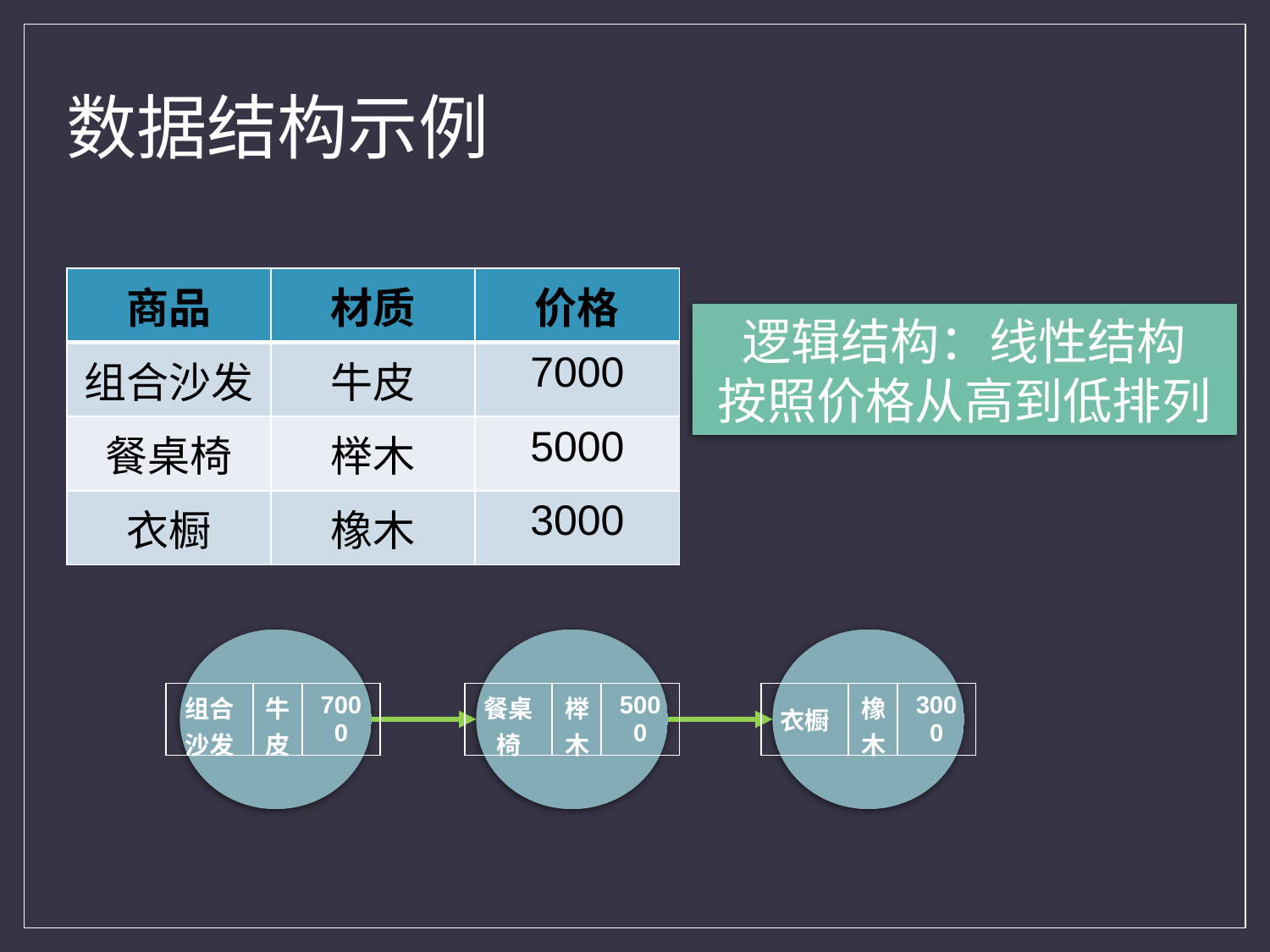

# 数据结构示例
| 商品 | 材质 | 价格 |
| --- | --- | --- |
| 组合沙发 | 牛皮 | 7000 |
| 餐桌椅 | 榉木 | 5000 |
| 衣橱 | 橡木 | 3000 |
逻辑结构：线性结构
按照价格从高到低排列

| 组合 沙发 | 牛皮 | 7000 |
| --- | --- | --- |
| 餐桌椅 | 榉木 | 5000 |
| --- | --- | --- |
| 衣橱 | 橡木 | 3000 |
| --- | --- | --- |